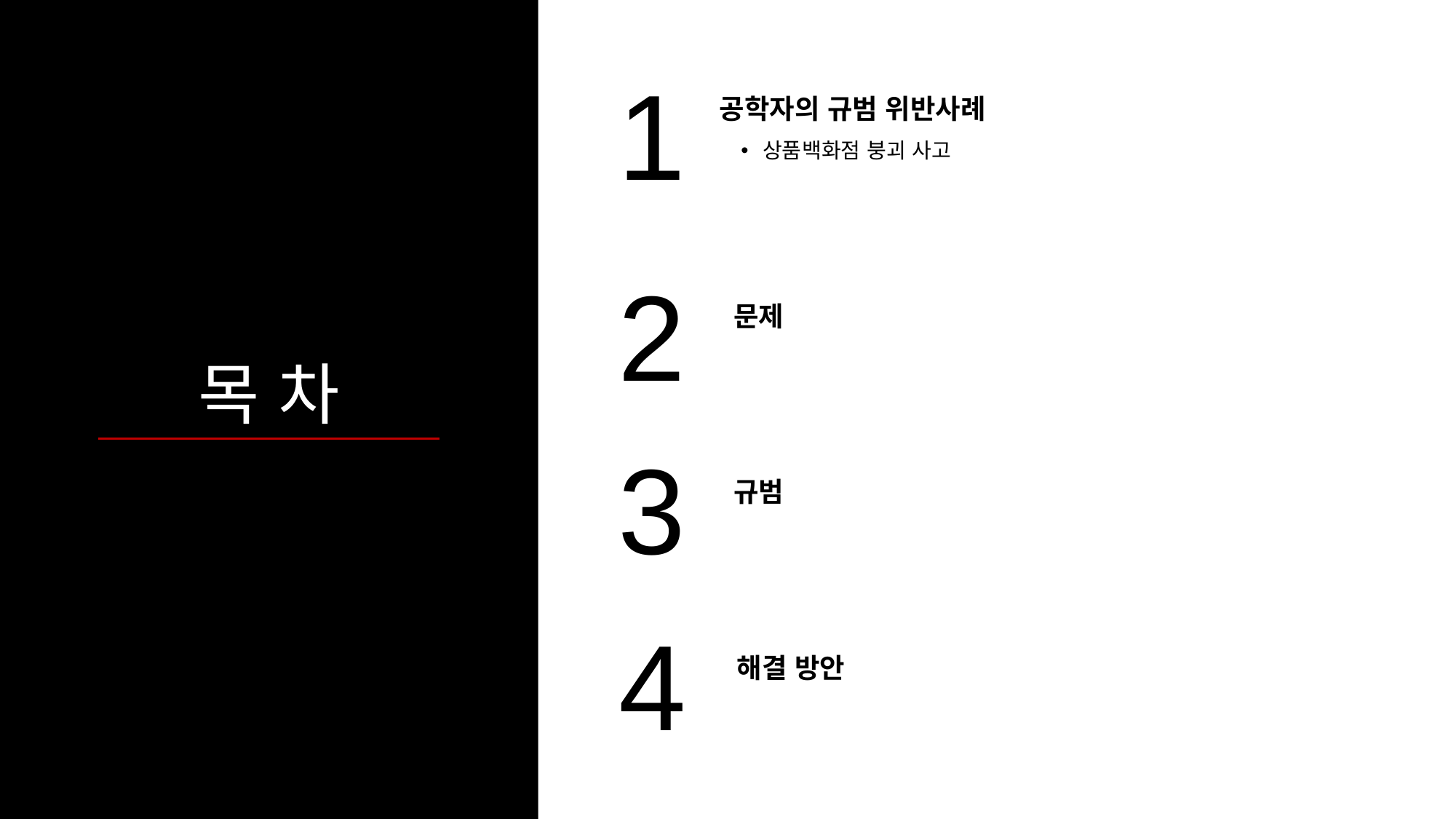

1
공학자의 규범 위반사례
 상품백화점 붕괴 사고
2
문제
목 차
3
규범
4
해결 방안